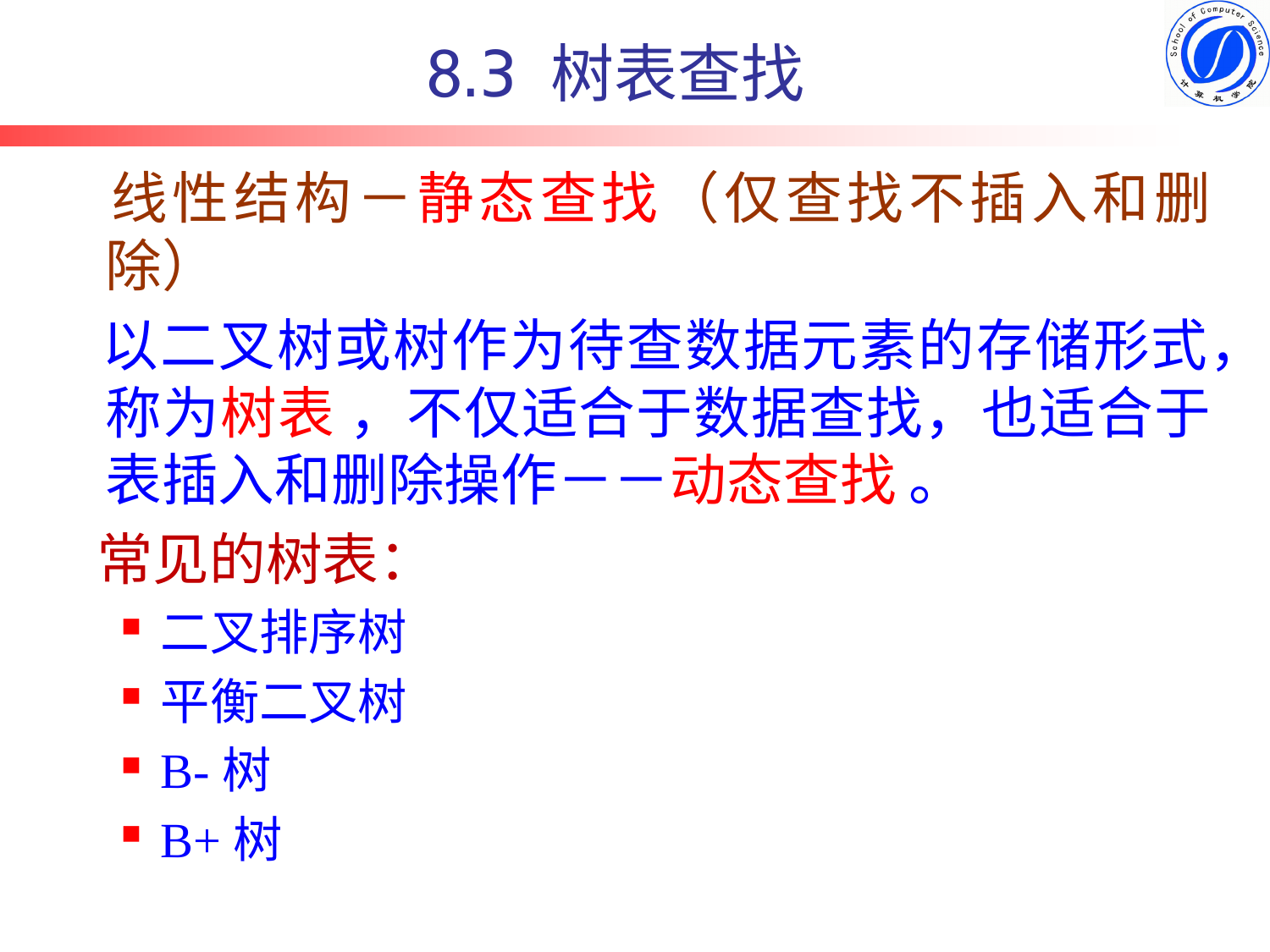

# 8.3 树表查找
  线性结构－静态查找（仅查找不插入和删除）
  以二叉树或树作为待查数据元素的存储形式，称为树表 ，不仅适合于数据查找，也适合于表插入和删除操作－－动态查找 。
  常见的树表：
二叉排序树
平衡二叉树
B-树
B+树